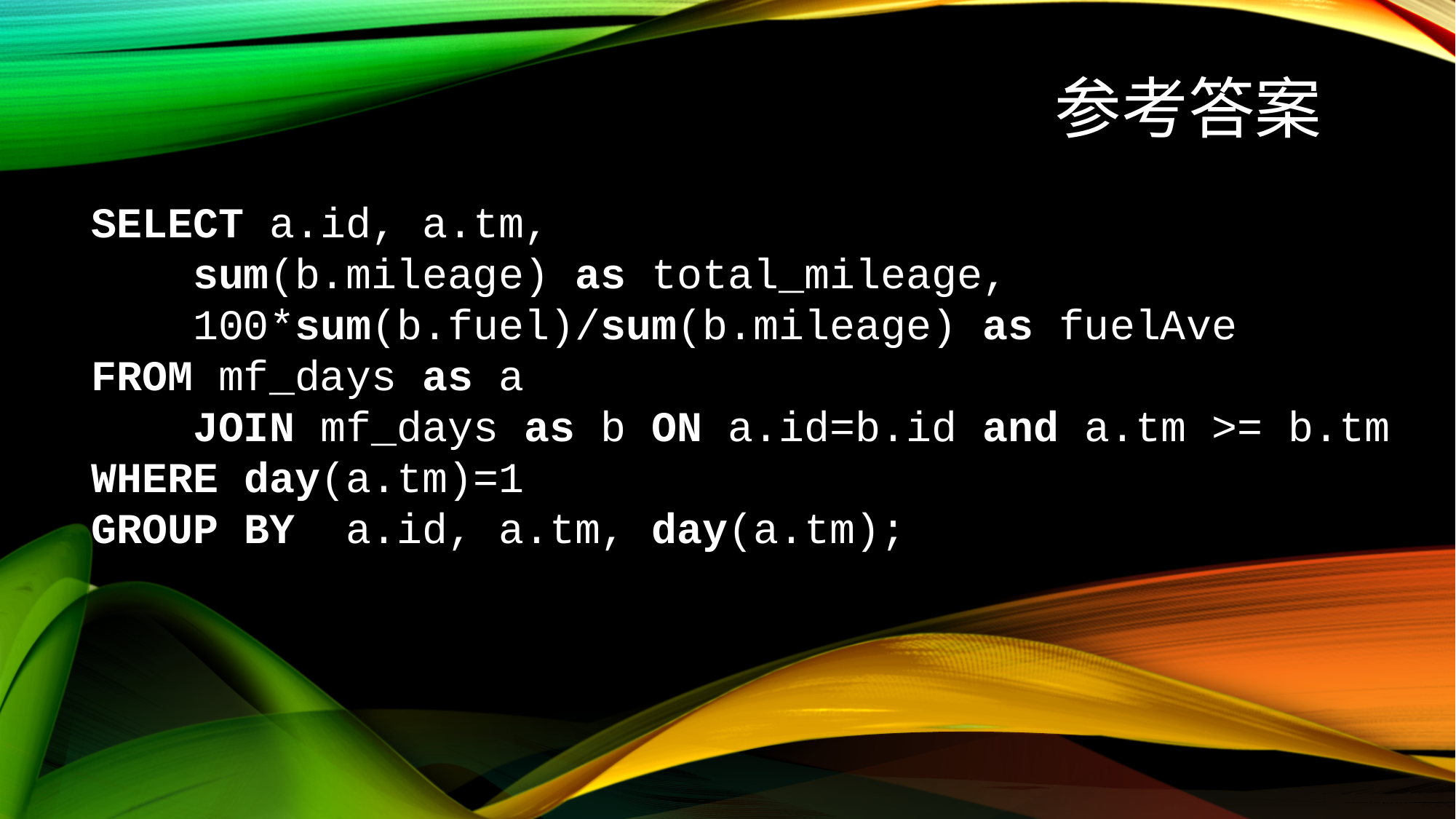

参考答案
SELECT a.id, a.tm,
    sum(b.mileage) as total_mileage,
    100*sum(b.fuel)/sum(b.mileage) as fuelAve
FROM mf_days as a
    JOIN mf_days as b ON a.id=b.id and a.tm >= b.tm
WHERE day(a.tm)=1
GROUP BY  a.id, a.tm, day(a.tm);